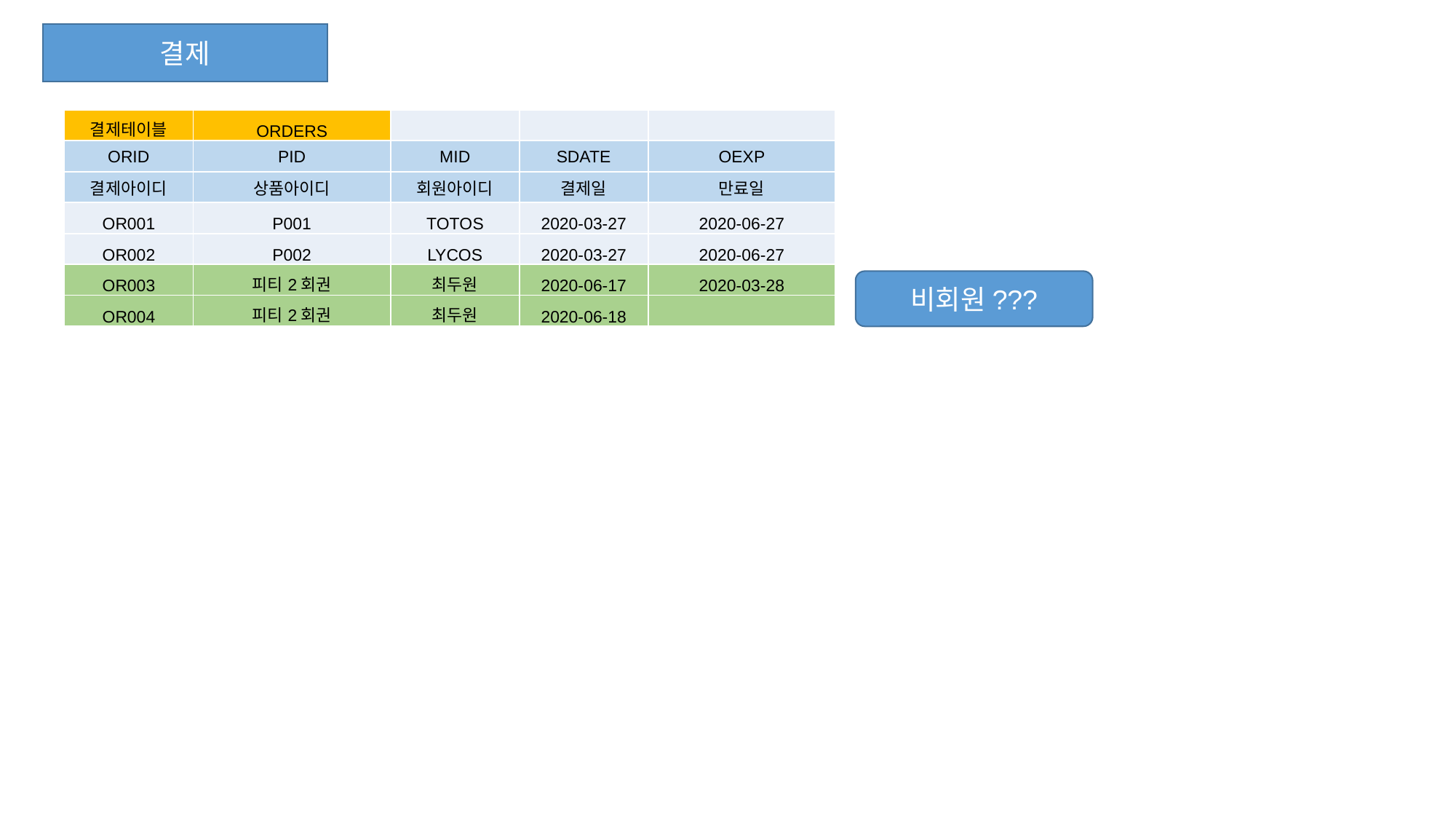

결제
| 결제테이블 | ORDERS |  |  |  |
| --- | --- | --- | --- | --- |
| ORID | PID | MID | SDATE | OEXP |
| 결제아이디 | 상품아이디 | 회원아이디 | 결제일 | 만료일 |
| OR001 | P001 | TOTOS | 2020-03-27 | 2020-06-27 |
| OR002 | P002 | LYCOS | 2020-03-27 | 2020-06-27 |
| OR003 | 피티2회권 | 최두원 | 2020-06-17 | 2020-03-28 |
| OR004 | 피티2회권 | 최두원 | 2020-06-18 |  |
비회원???